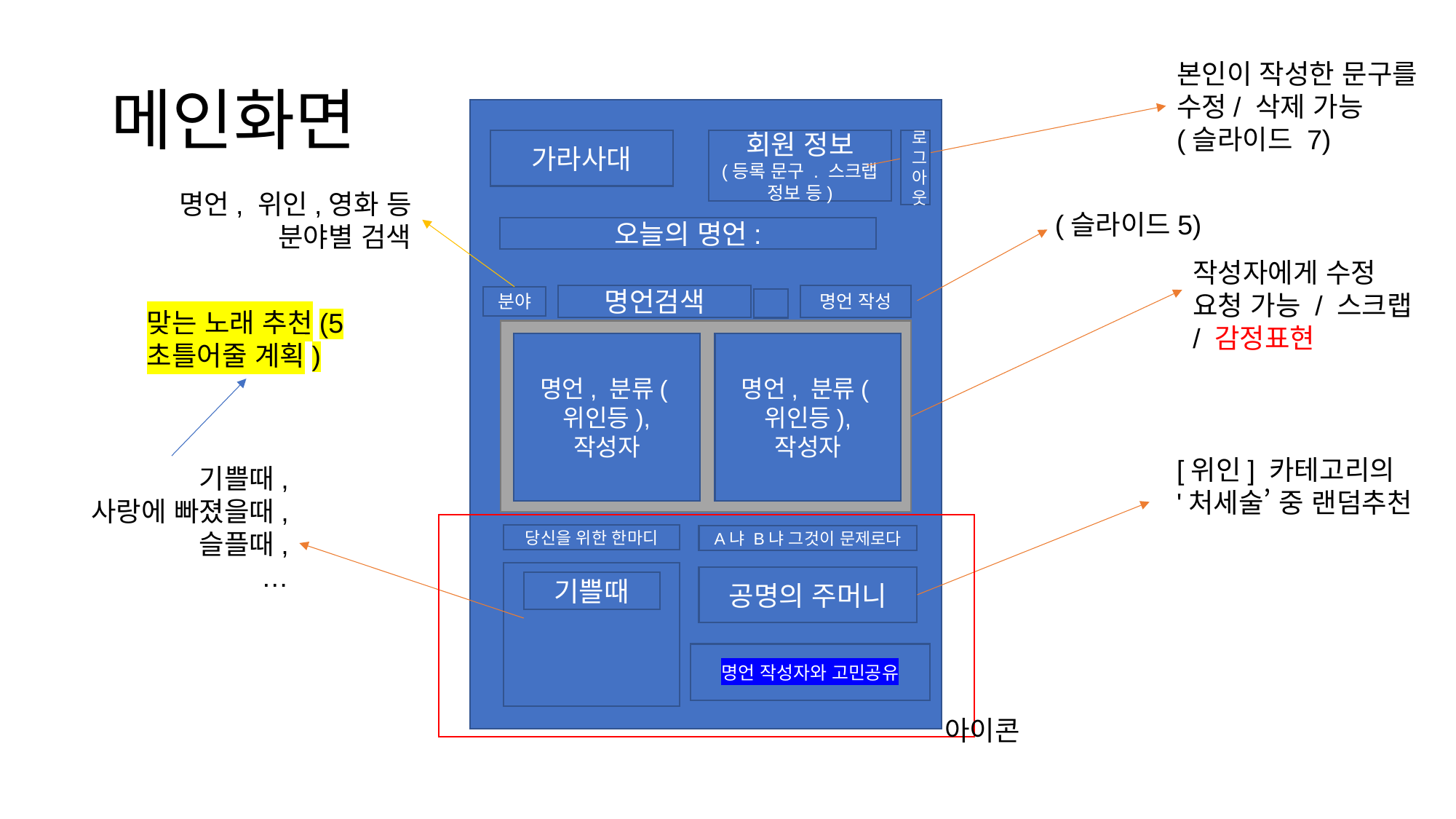

# 메인화면
본인이 작성한 문구를 수정/ 삭제 가능
(슬라이드 7)

가라사대
회원 정보
(등록 문구 . 스크랩 정보 등)
로그아웃
명언, 위인,영화 등
분야별 검색
(슬라이드5)
오늘의 명언:
작성자에게 수정 요청 가능 / 스크랩/ 감정표현
명언 작성
명언검색
분야

맞는 노래 추천(5초틀어줄 계획)

명언, 분류(위인등), 작성자
명언, 분류(위인등), 작성자
[위인] 카테고리의 '처세술’ 중 랜덤추천
기쁠때,
사랑에 빠졌을때,
슬플때,
…

당신을 위한 한마디
A냐 B냐 그것이 문제로다

공명의 주머니
기쁠때
명언 작성자와 고민공유
아이콘